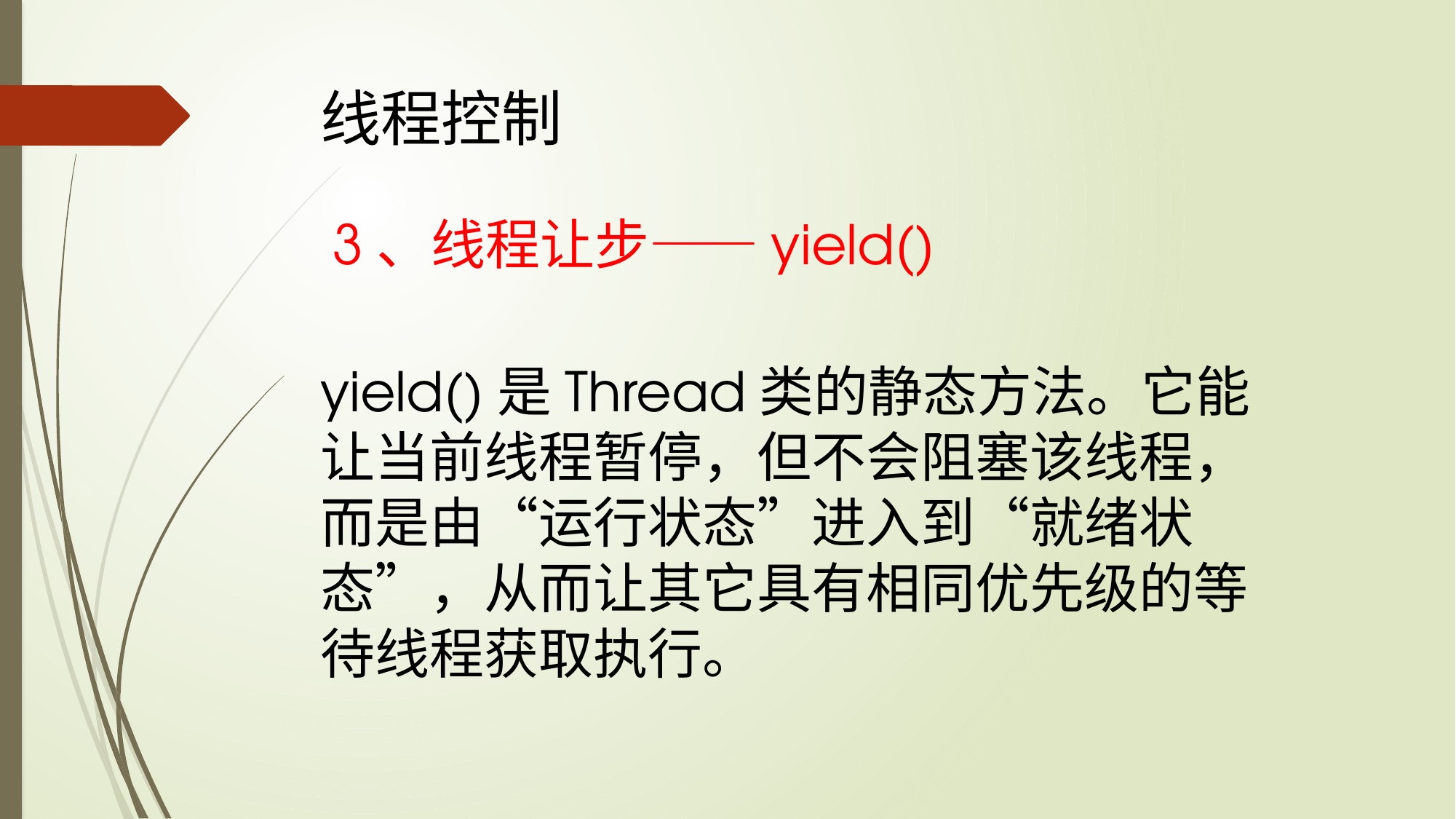

# 线程控制
3、线程让步——yield()
yield()是Thread类的静态方法。它能让当前线程暂停，但不会阻塞该线程，而是由“运行状态”进入到“就绪状态”，从而让其它具有相同优先级的等待线程获取执行。